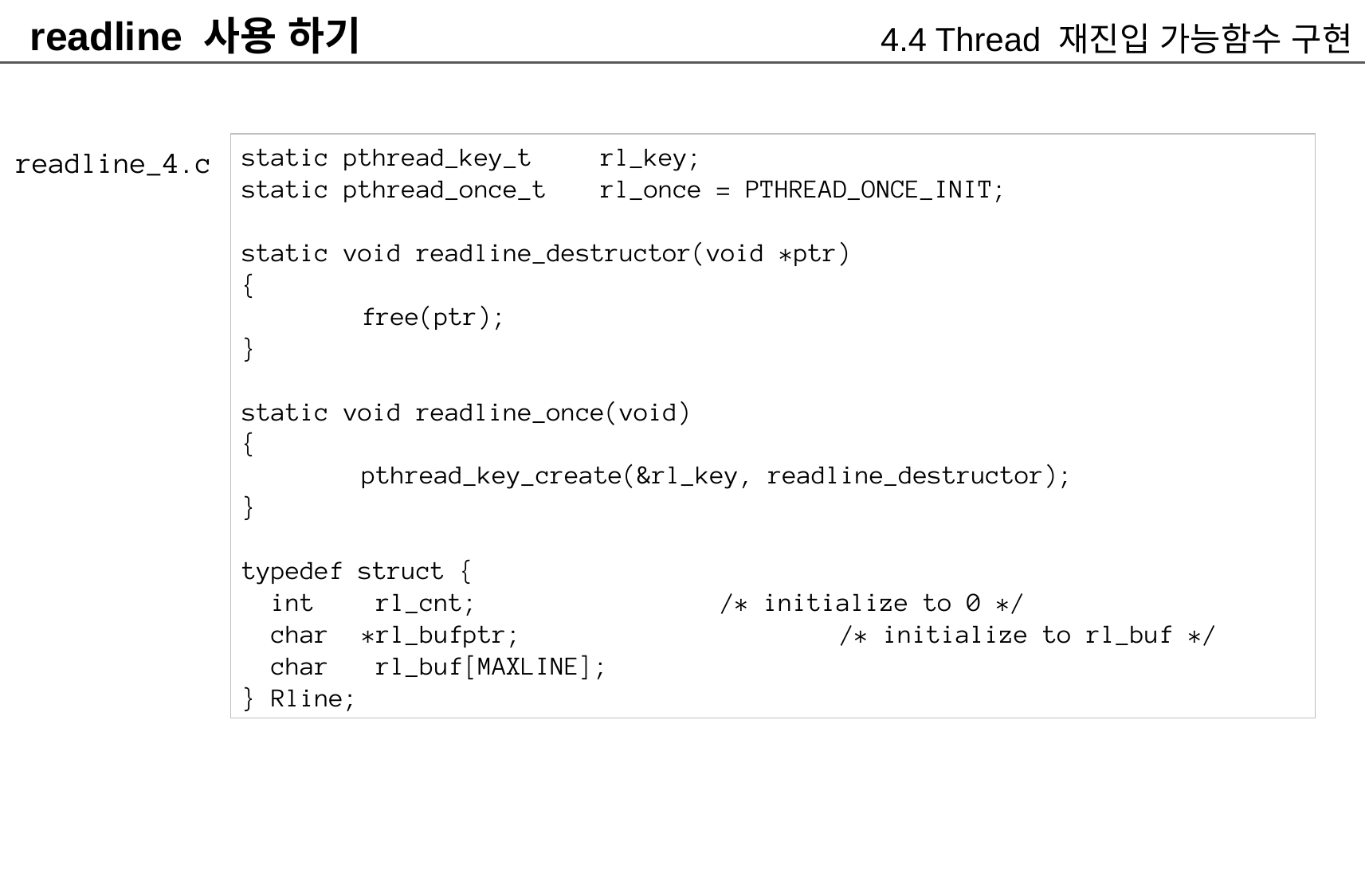

# readline 사용 하기
4.4 Thread 재진입 가능함수 구현

static pthread_key_t	rl_key;
static pthread_once_t	rl_once = PTHREAD_ONCE_INIT;

static void readline_destructor(void *ptr)
{
	free(ptr);
}

static void readline_once(void)
{
	pthread_key_create(&rl_key, readline_destructor);
}

typedef struct {
  int	 rl_cnt;			/* initialize to 0 */
  char	*rl_bufptr;			/* initialize to rl_buf */
  char	 rl_buf[MAXLINE];
} Rline;
readline_4.c